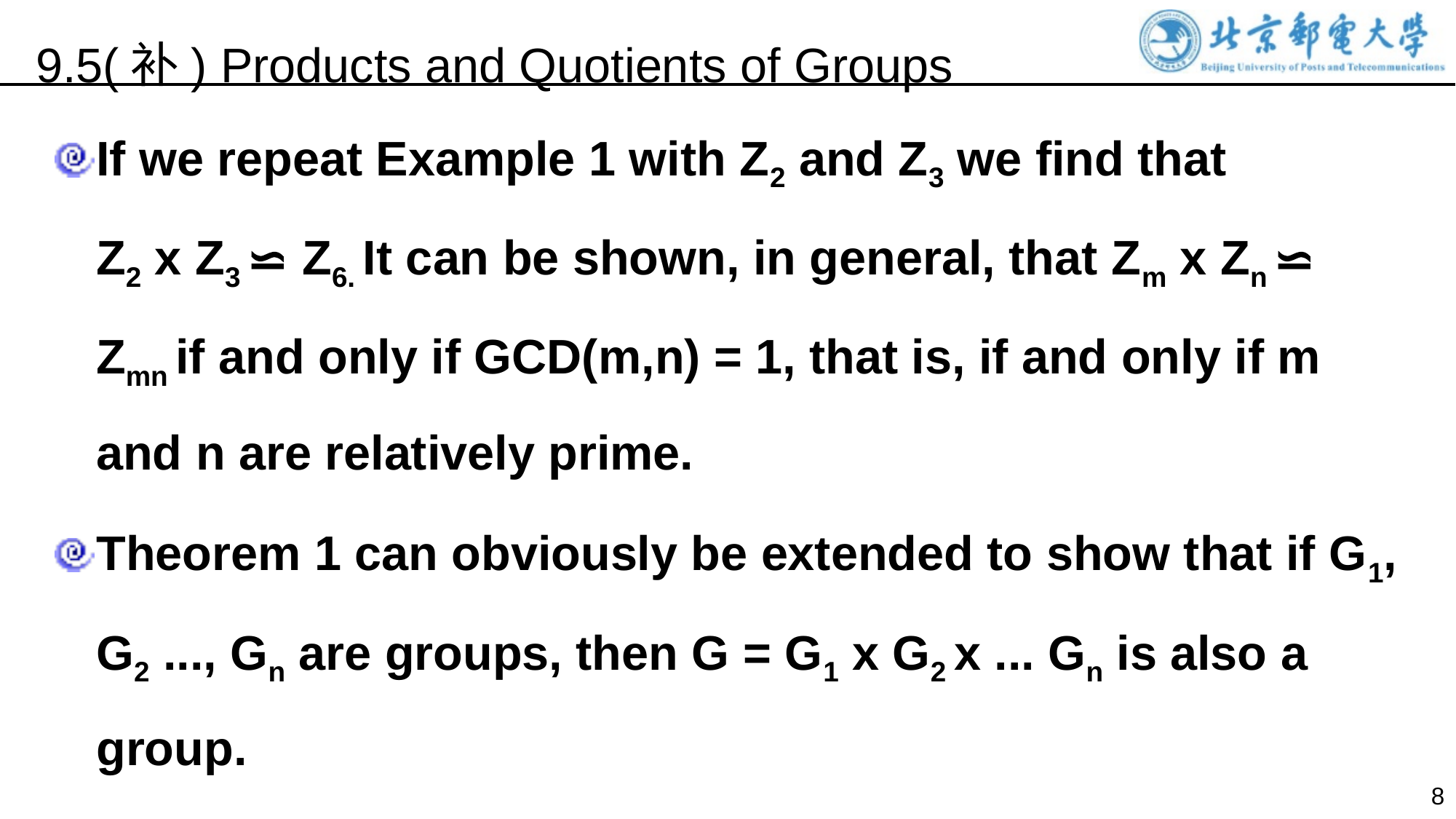

9.5(补) Products and Quotients of Groups
If we repeat Example 1 with Z2 and Z3 we find that          Z2 x Z3 ⋍ Z6. It can be shown, in general, that Zm x Zn ⋍ Zmn if and only if GCD(m,n) = 1, that is, if and only if m and n are relatively prime.
Theorem 1 can obviously be extended to show that if G1, G2 ..., Gn are groups, then G = G1 x G2 x ... Gn is also a group.